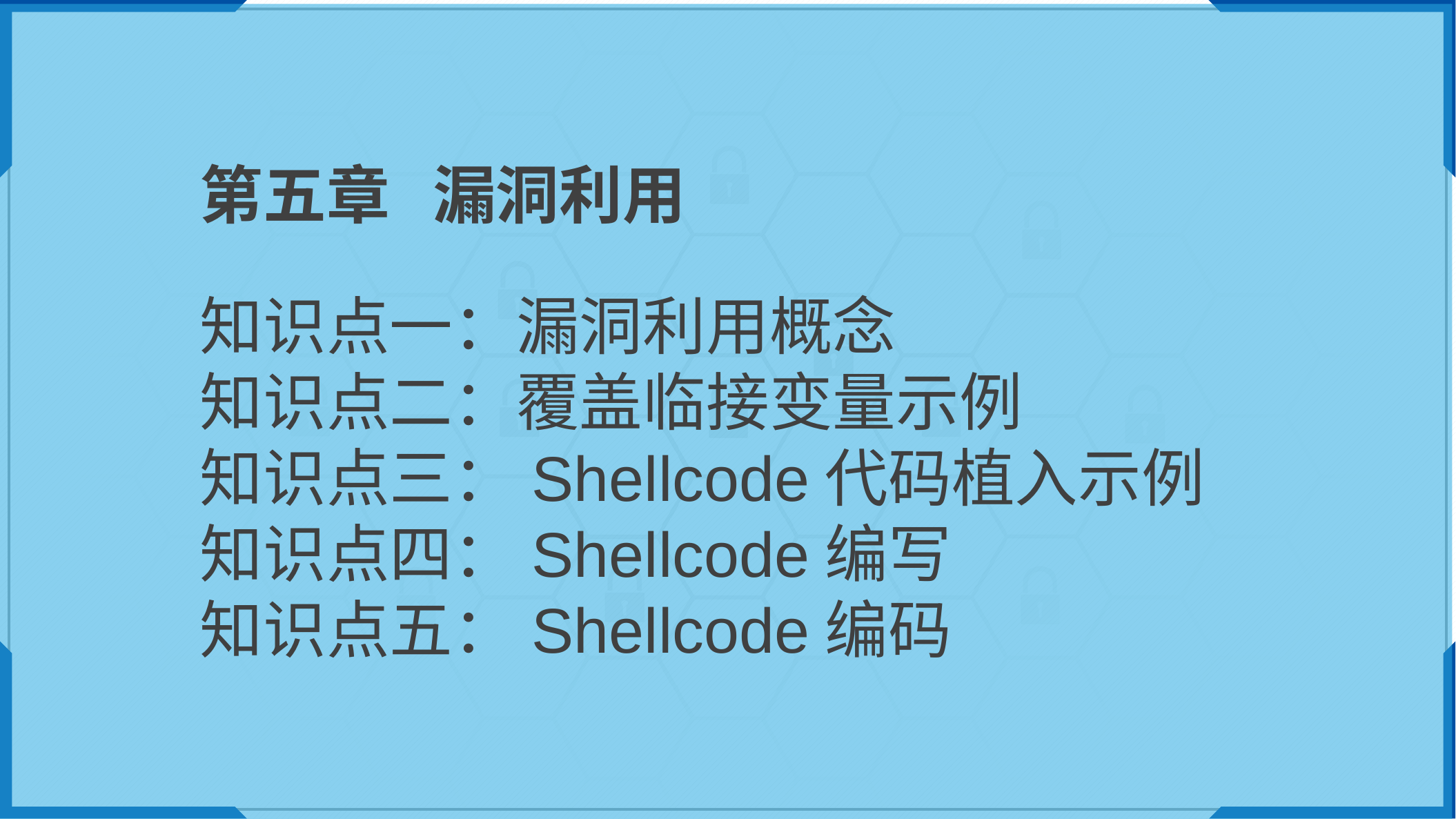

第五章   漏洞利用

知识点一：漏洞利用概念
知识点二：覆盖临接变量示例
知识点三：Shellcode代码植入示例
知识点四：Shellcode编写
知识点五：Shellcode编码